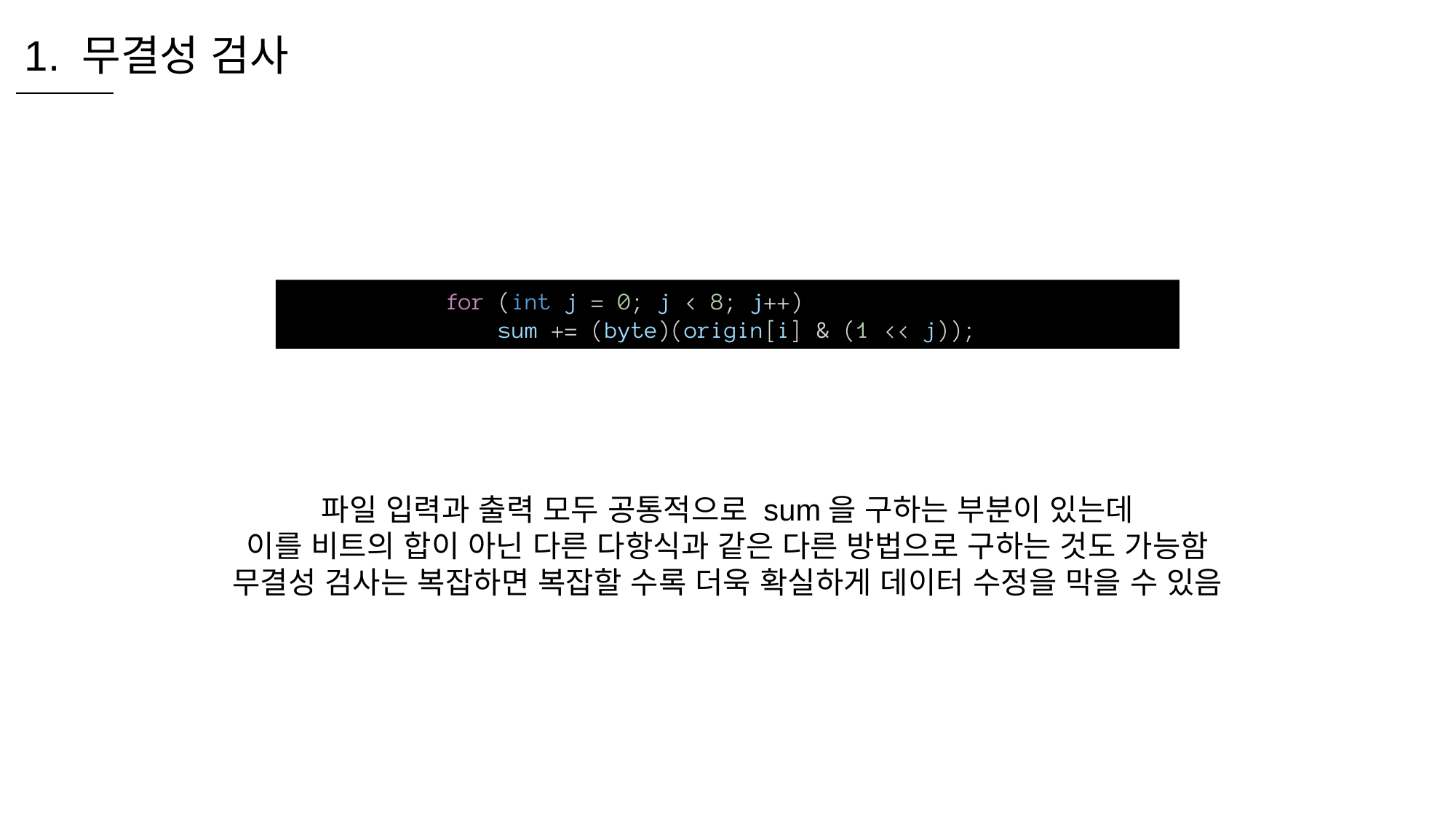

1. 무결성 검사
            for (int j = 0; j < 8; j++)
                sum += (byte)(origin[i] & (1 << j));
파일 입력과 출력 모두 공통적으로 sum을 구하는 부분이 있는데
이를 비트의 합이 아닌 다른 다항식과 같은 다른 방법으로 구하는 것도 가능함
무결성 검사는 복잡하면 복잡할 수록 더욱 확실하게 데이터 수정을 막을 수 있음